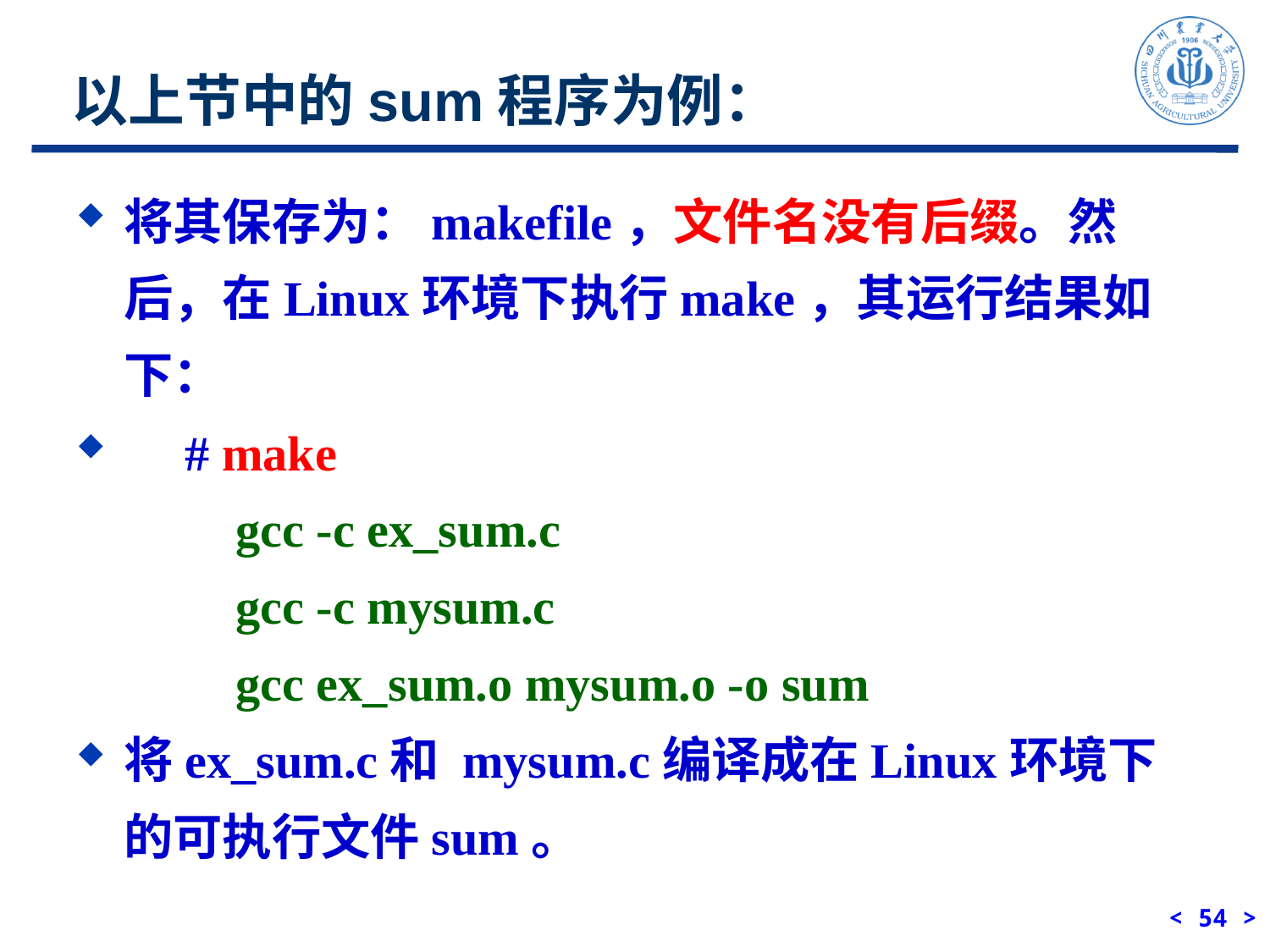

以上节中的sum程序为例：
将其保存为：makefile，文件名没有后缀。然后，在Linux环境下执行make，其运行结果如下：
　# make
　　　gcc -c ex_sum.c
　　　gcc -c mysum.c
　　　gcc ex_sum.o mysum.o -o sum
将ex_sum.c和 mysum.c编译成在Linux环境下的可执行文件sum。